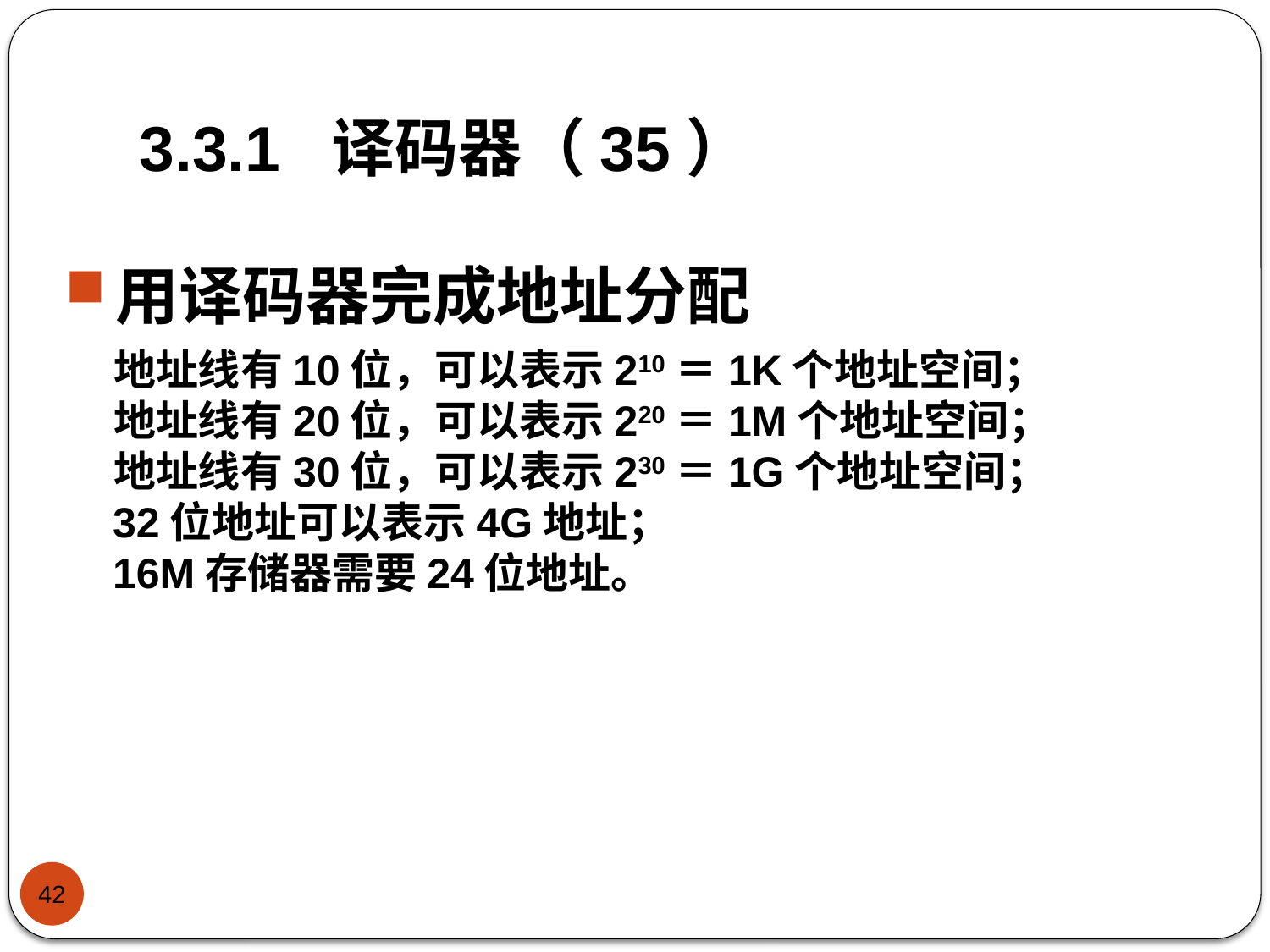

# 3.3.1  译码器（35）
用译码器完成地址分配
    地址线有10位，可以表示210＝1K个地址空间；
    地址线有20位，可以表示220＝1M个地址空间；
    地址线有30位，可以表示230＝1G个地址空间；
    32位地址可以表示4G地址；
    16M存储器需要24位地址。

42